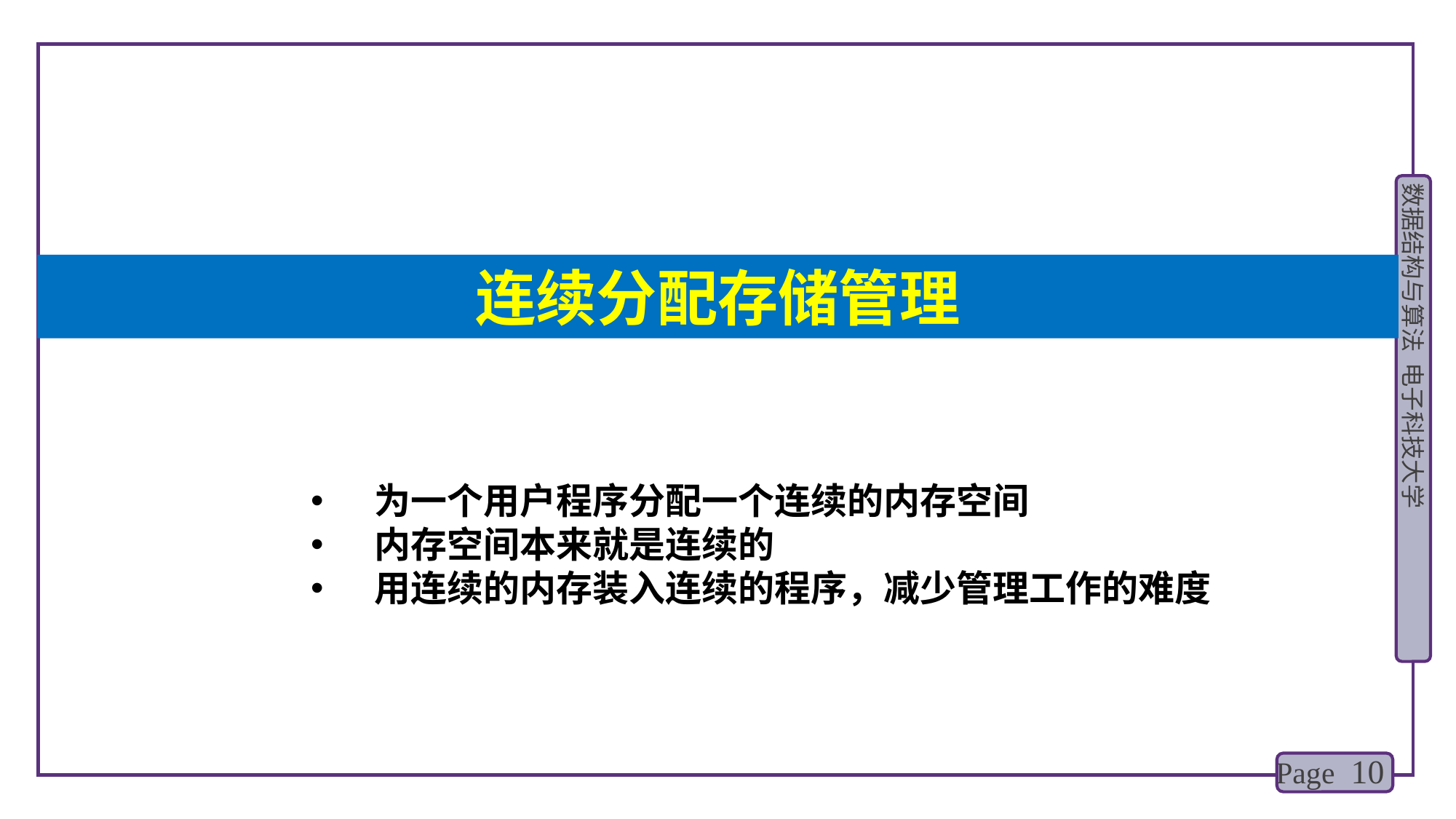

连续分配存储管理
为一个用户程序分配一个连续的内存空间
内存空间本来就是连续的
用连续的内存装入连续的程序，减少管理工作的难度